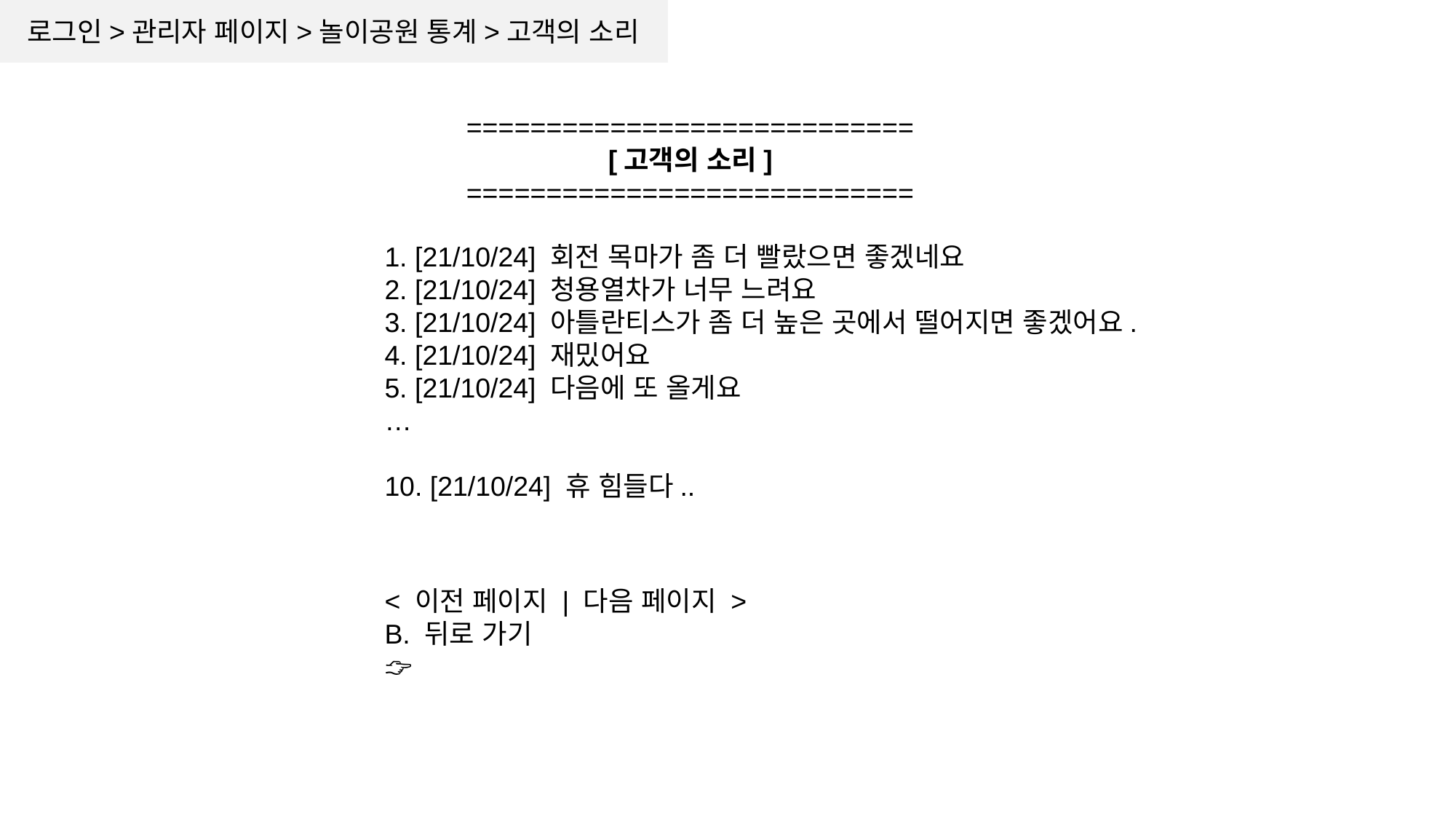

로그인>관리자 페이지>놀이공원 통계>고객의 소리
============================​
[고객의 소리]​
============================​

1. [21/10/24] 회전 목마가 좀 더 빨랐으면 좋겠네요
2. [21/10/24] 청용열차가 너무 느려요
3. [21/10/24] 아틀란티스가 좀 더 높은 곳에서 떨어지면 좋겠어요.
4. [21/10/24] 재밌어요
5. [21/10/24] 다음에 또 올게요
…

10. [21/10/24] 휴 힘들다..

< 이전 페이지 | 다음 페이지 >
B. 뒤로 가기
👉